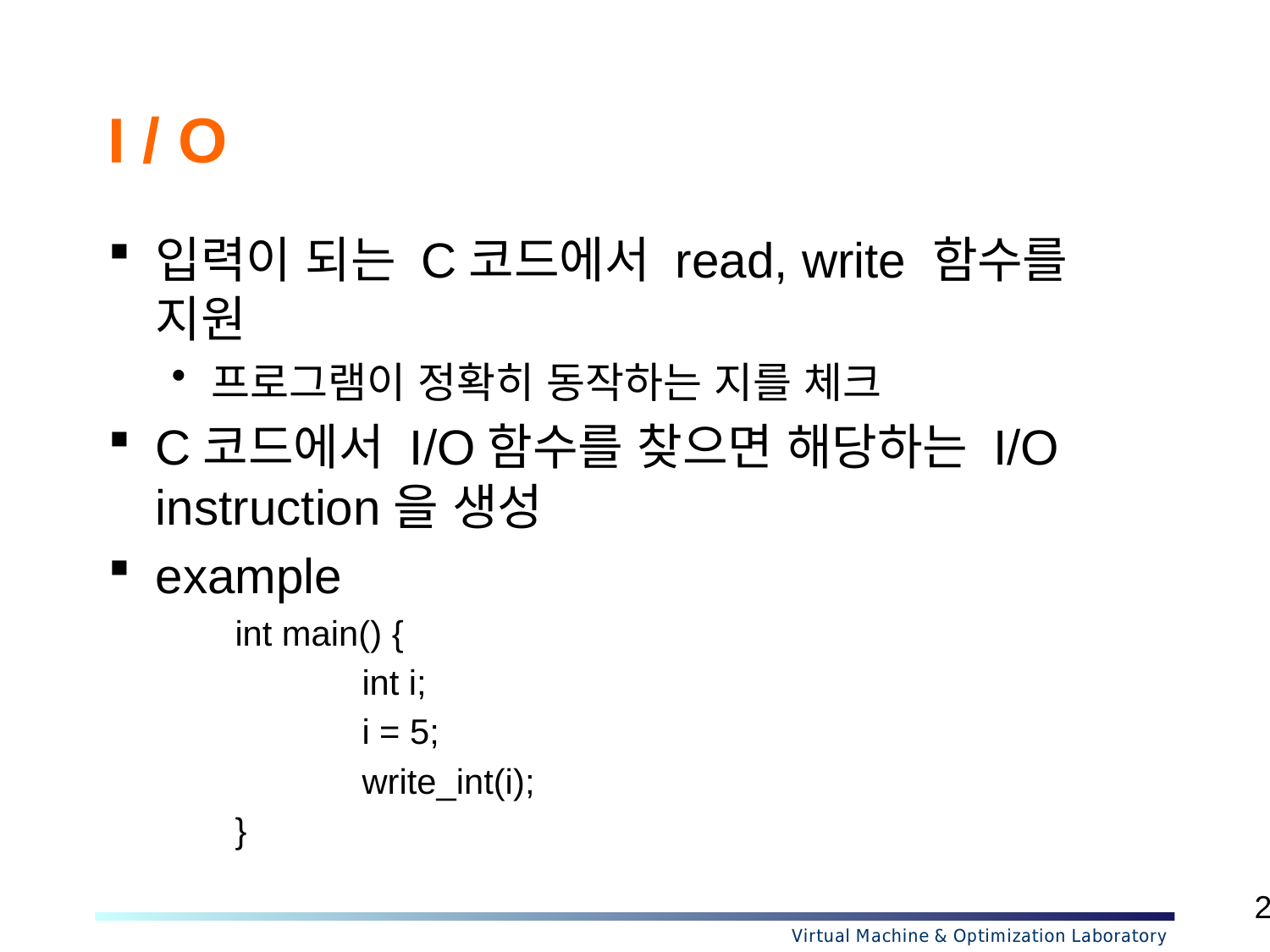

# I / O
입력이 되는 C코드에서 read, write 함수를 지원
프로그램이 정확히 동작하는 지를 체크
C코드에서 I/O함수를 찾으면 해당하는 I/O instruction을 생성
example
	int main() {
		int i;
		i = 5;
		write_int(i);
	}